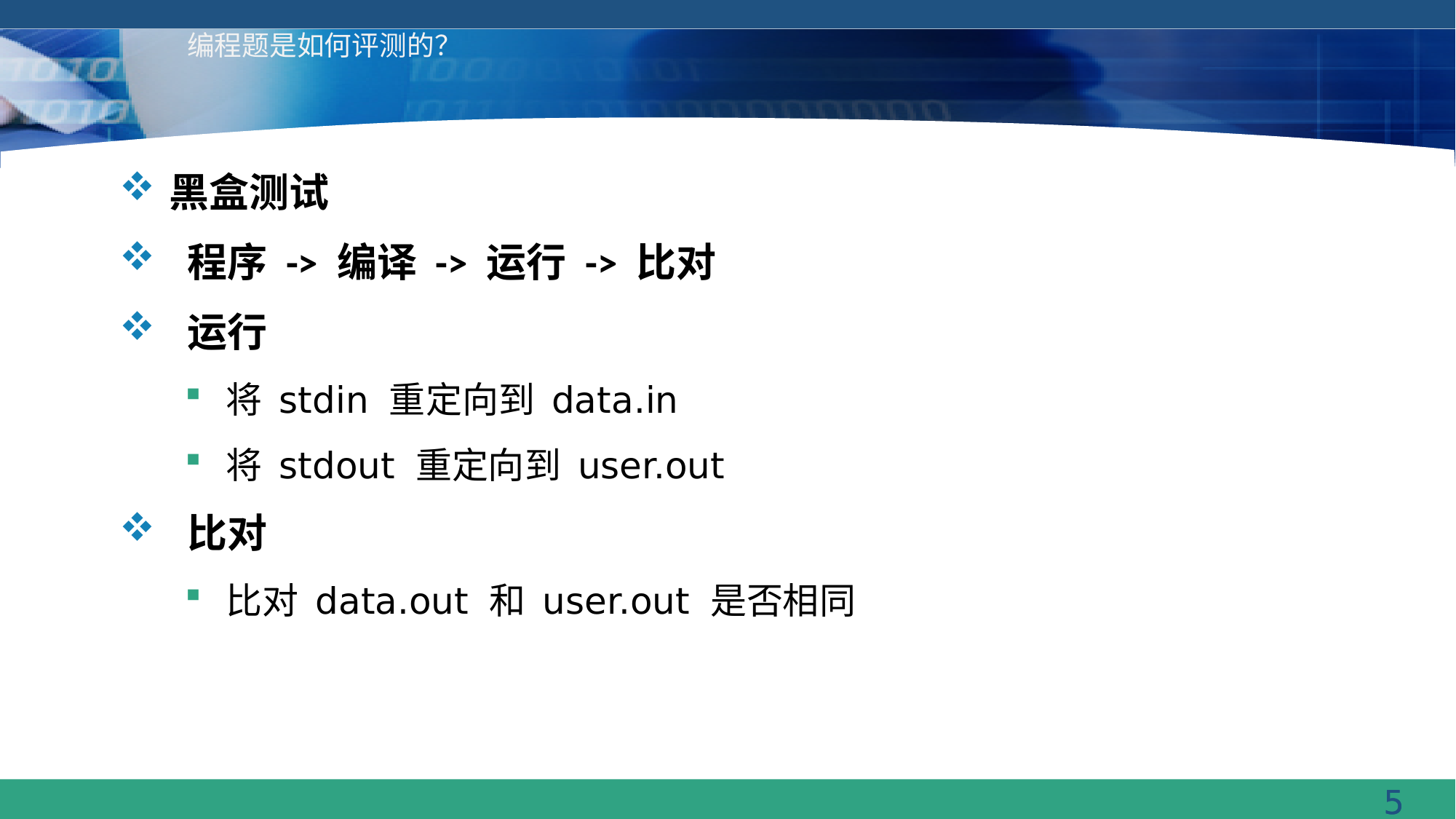

# 编程题是如何评测的？
黑盒测试
 程序 -> 编译 -> 运行 -> 比对
 运行
将 stdin 重定向到 data.in
将 stdout 重定向到 user.out
 比对
比对 data.out 和 user.out 是否相同